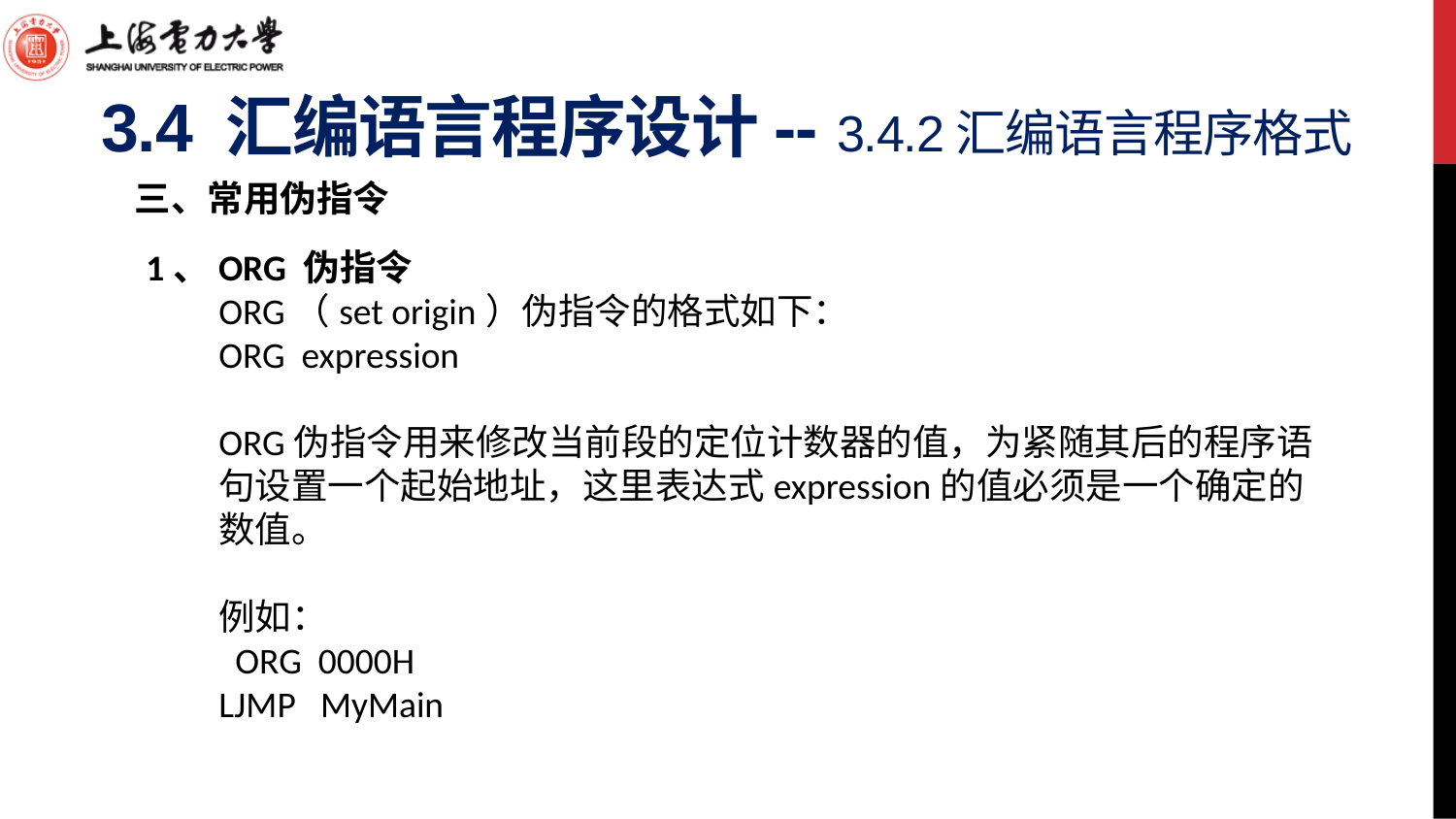

# 3.4 汇编语言程序设计-- 3.4.2汇编语言程序格式
三、常用伪指令

1、ORG 伪指令
ORG（set origin）伪指令的格式如下：
ORG  expression

ORG伪指令用来修改当前段的定位计数器的值，为紧随其后的程序语句设置一个起始地址，这里表达式expression的值必须是一个确定的数值。

例如：
  ORG  0000H
LJMP   MyMain